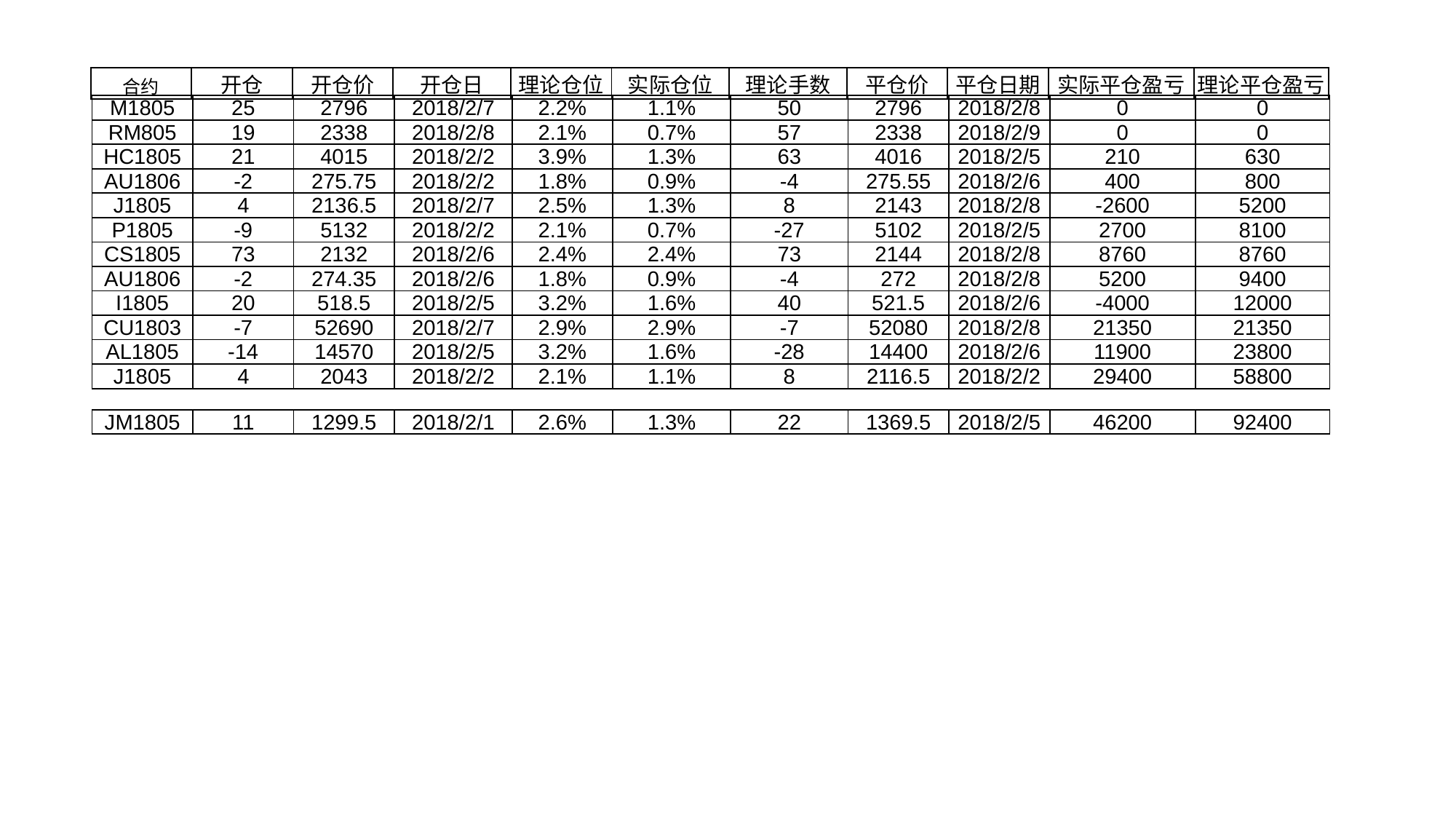

| 合约 | 开仓 | 开仓价 | 开仓日 | 理论仓位 | 实际仓位 | 理论手数 | 平仓价 | 平仓日期 | 实际平仓盈亏 | 理论平仓盈亏 |
| --- | --- | --- | --- | --- | --- | --- | --- | --- | --- | --- |
| M1805 | 25 | 2796 | 2018/2/7 | 2.2% | 1.1% | 50 | 2796 | 2018/2/8 | 0 | 0 |
| --- | --- | --- | --- | --- | --- | --- | --- | --- | --- | --- |
| RM805 | 19 | 2338 | 2018/2/8 | 2.1% | 0.7% | 57 | 2338 | 2018/2/9 | 0 | 0 |
| HC1805 | 21 | 4015 | 2018/2/2 | 3.9% | 1.3% | 63 | 4016 | 2018/2/5 | 210 | 630 |
| AU1806 | -2 | 275.75 | 2018/2/2 | 1.8% | 0.9% | -4 | 275.55 | 2018/2/6 | 400 | 800 |
| J1805 | 4 | 2136.5 | 2018/2/7 | 2.5% | 1.3% | 8 | 2143 | 2018/2/8 | -2600 | 5200 |
| P1805 | -9 | 5132 | 2018/2/2 | 2.1% | 0.7% | -27 | 5102 | 2018/2/5 | 2700 | 8100 |
| CS1805 | 73 | 2132 | 2018/2/6 | 2.4% | 2.4% | 73 | 2144 | 2018/2/8 | 8760 | 8760 |
| AU1806 | -2 | 274.35 | 2018/2/6 | 1.8% | 0.9% | -4 | 272 | 2018/2/8 | 5200 | 9400 |
| I1805 | 20 | 518.5 | 2018/2/5 | 3.2% | 1.6% | 40 | 521.5 | 2018/2/6 | -4000 | 12000 |
| CU1803 | -7 | 52690 | 2018/2/7 | 2.9% | 2.9% | -7 | 52080 | 2018/2/8 | 21350 | 21350 |
| AL1805 | -14 | 14570 | 2018/2/5 | 3.2% | 1.6% | -28 | 14400 | 2018/2/6 | 11900 | 23800 |
| J1805 | 4 | 2043 | 2018/2/2 | 2.1% | 1.1% | 8 | 2116.5 | 2018/2/2 | 29400 | 58800 |
| JM1805 | 11 | 1299.5 | 2018/2/1 | 2.6% | 1.3% | 22 | 1369.5 | 2018/2/5 | 46200 | 92400 |
| --- | --- | --- | --- | --- | --- | --- | --- | --- | --- | --- |